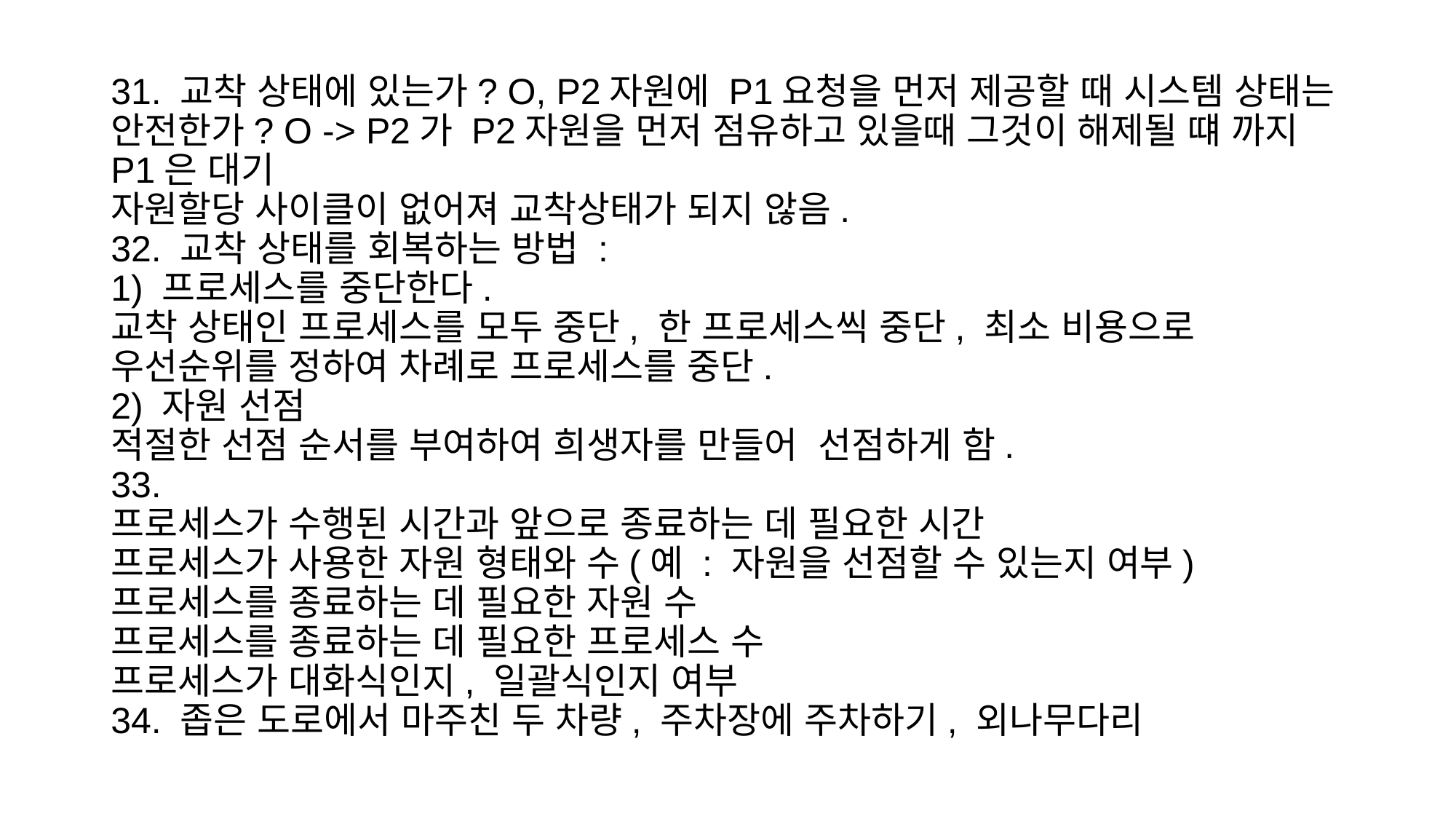

# 31. 교착 상태에 있는가? O, P2자원에 P1요청을 먼저 제공할 때 시스템 상태는 안전한가? O -> P2가 P2자원을 먼저 점유하고 있을때 그것이 해제될 떄 까지 P1은 대기 자원할당 사이클이 없어져 교착상태가 되지 않음. 32. 교착 상태를 회복하는 방법 : 1) 프로세스를 중단한다. 교착 상태인 프로세스를 모두 중단, 한 프로세스씩 중단, 최소 비용으로 우선순위를 정하여 차례로 프로세스를 중단. 2) 자원 선점 적절한 선점 순서를 부여하여 희생자를 만들어  선점하게 함. 33. 프로세스가 수행된 시간과 앞으로 종료하는 데 필요한 시간 프로세스가 사용한 자원 형태와 수(예 : 자원을 선점할 수 있는지 여부) 프로세스를 종료하는 데 필요한 자원 수 프로세스를 종료하는 데 필요한 프로세스 수 프로세스가 대화식인지, 일괄식인지 여부 34. 좁은 도로에서 마주친 두 차량, 주차장에 주차하기, 외나무다리